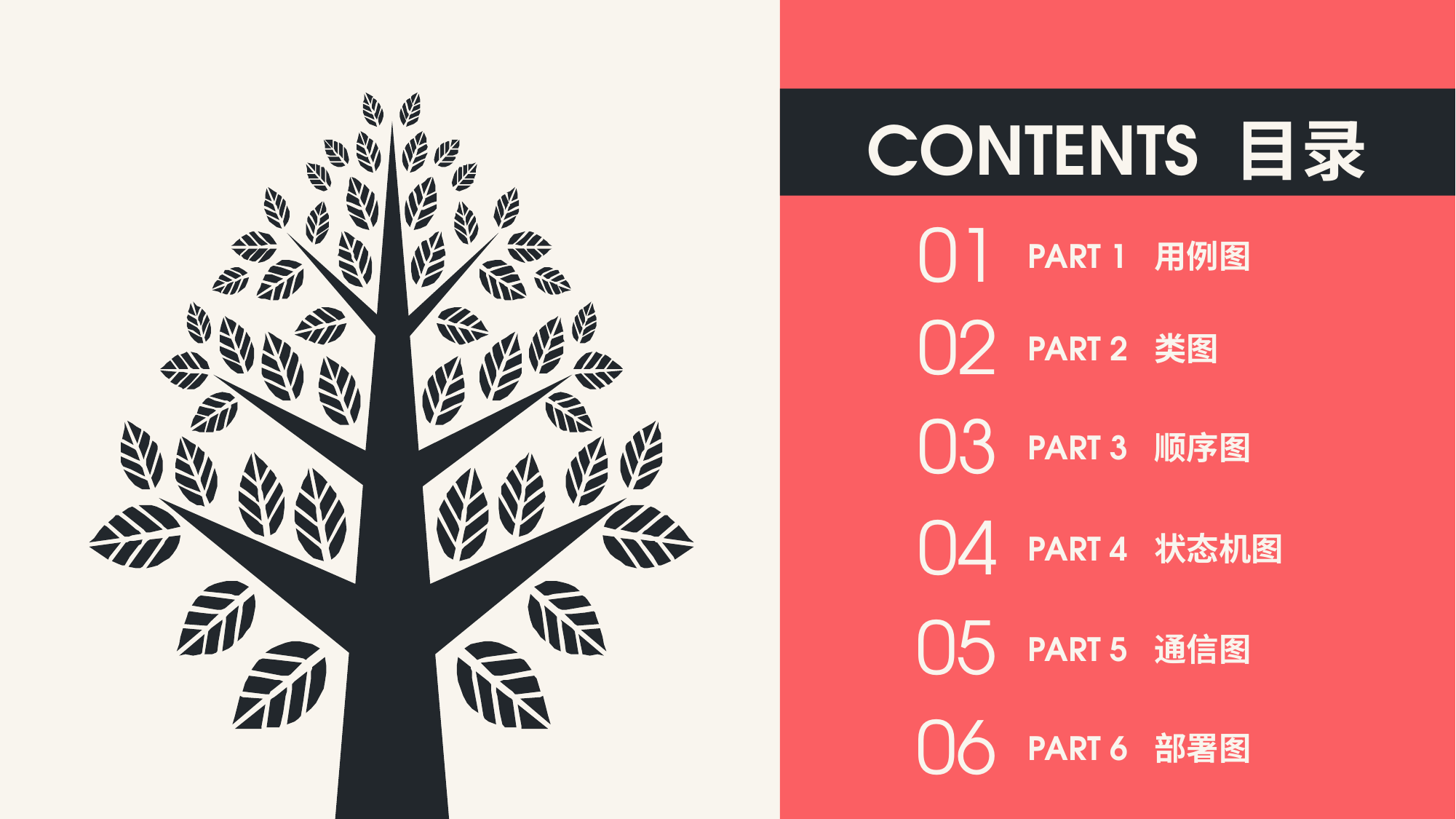

CONTENTS 目录
01
PART 1  用例图
02
PART 2  类图
03
PART 3  顺序图
04
PART 4  状态机图
05
PART 5  通信图
06
PART 6  部署图